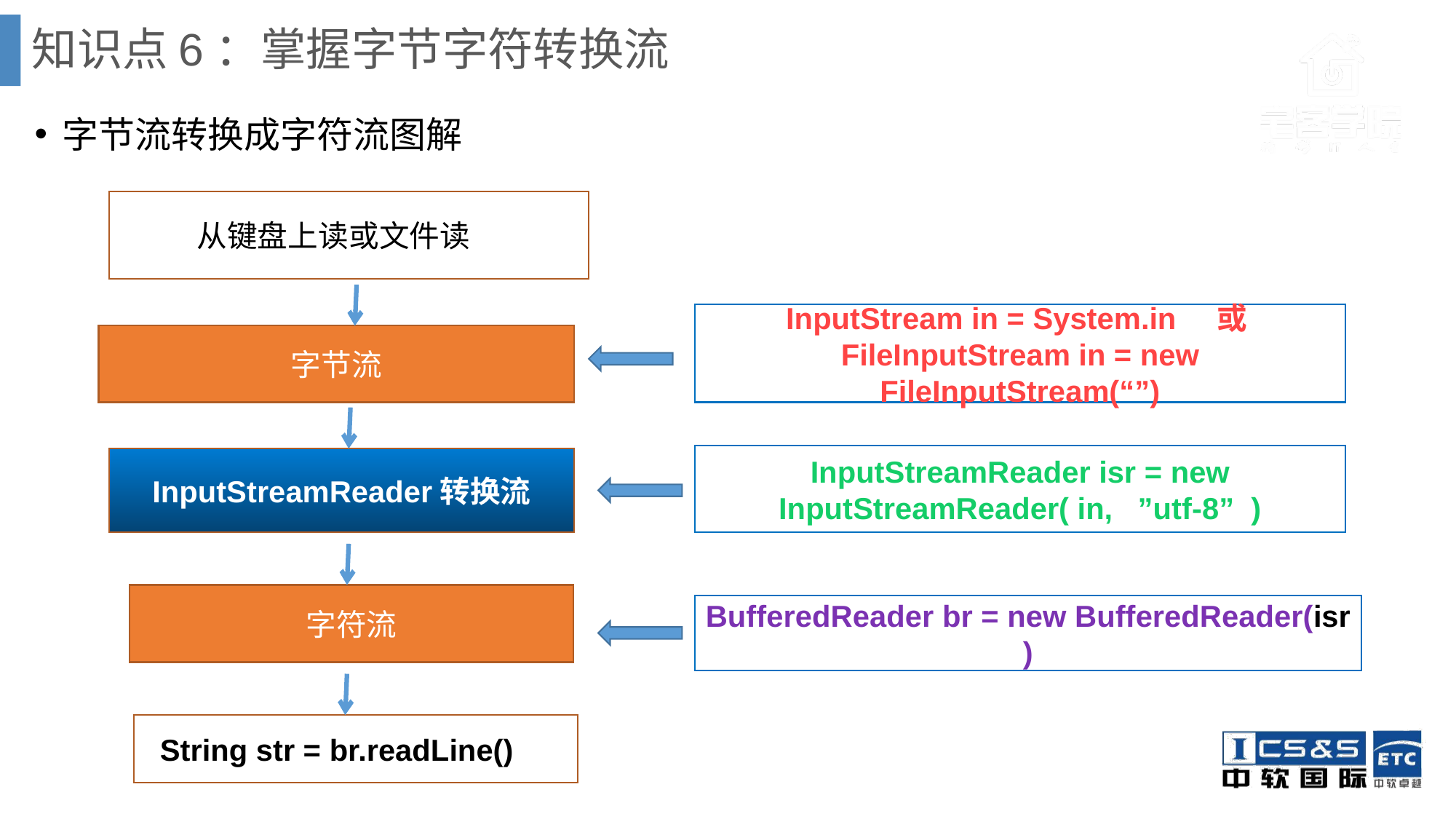

# 知识点6：掌握字节字符转换流
字节流转换成字符流图解
从键盘上读或文件读流
InputStream in = System.in    或
FileInputStream in = new FileInputStream(“”)
字节流

InputStreamReader isr = new InputStreamReader( in,   ”utf-8”  )
InputStreamReader转换流

字符流
BufferedReader br = new BufferedReader(isr )

String str = br.readLine()流